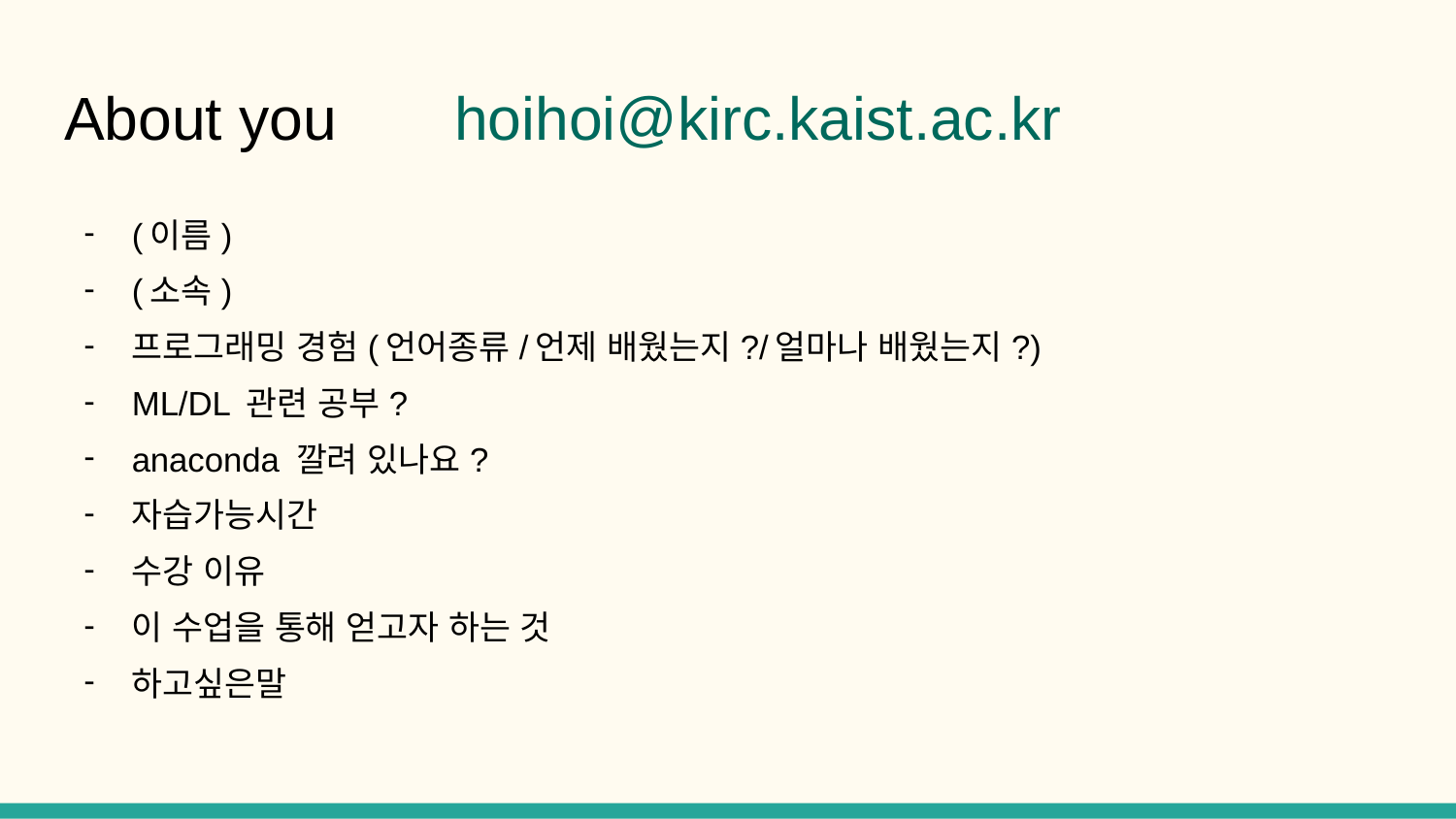

# About you       hoihoi@kirc.kaist.ac.kr
(이름)
(소속)
프로그래밍 경험(언어종류/언제 배웠는지?/얼마나 배웠는지?)
ML/DL 관련 공부?
anaconda 깔려 있나요?
자습가능시간
수강 이유
이 수업을 통해 얻고자 하는 것
하고싶은말